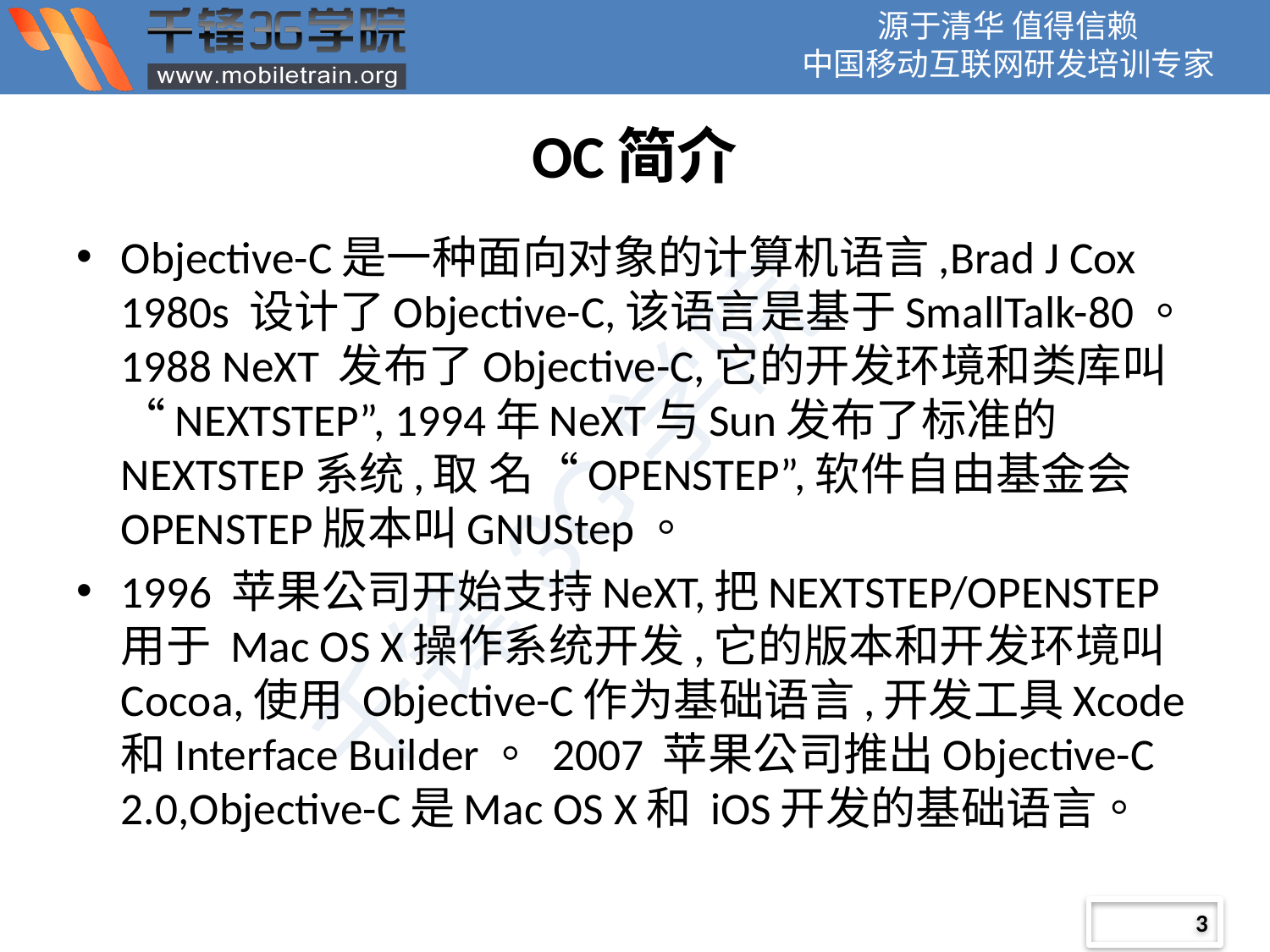

# OC简介
Objective-C是一种面向对象的计算机语言,Brad J Cox 1980s 设计了Objective-C,该语言是基于SmallTalk-80。1988 NeXT 发布了Objective-C,它的开发环境和类库叫“NEXTSTEP”, 1994年NeXT与Sun发布了标准的NEXTSTEP系统,取 名“OPENSTEP”,软件自由基金会OPENSTEP版本叫GNUStep。
1996 苹果公司开始支持NeXT,把NEXTSTEP/OPENSTEP用于 Mac OS X操作系统开发,它的版本和开发环境叫Cocoa,使用 Objective-C作为基础语言,开发工具Xcode和Interface Builder。 2007 苹果公司推出Objective-C 2.0,Objective-C是Mac OS X和 iOS开发的基础语言。